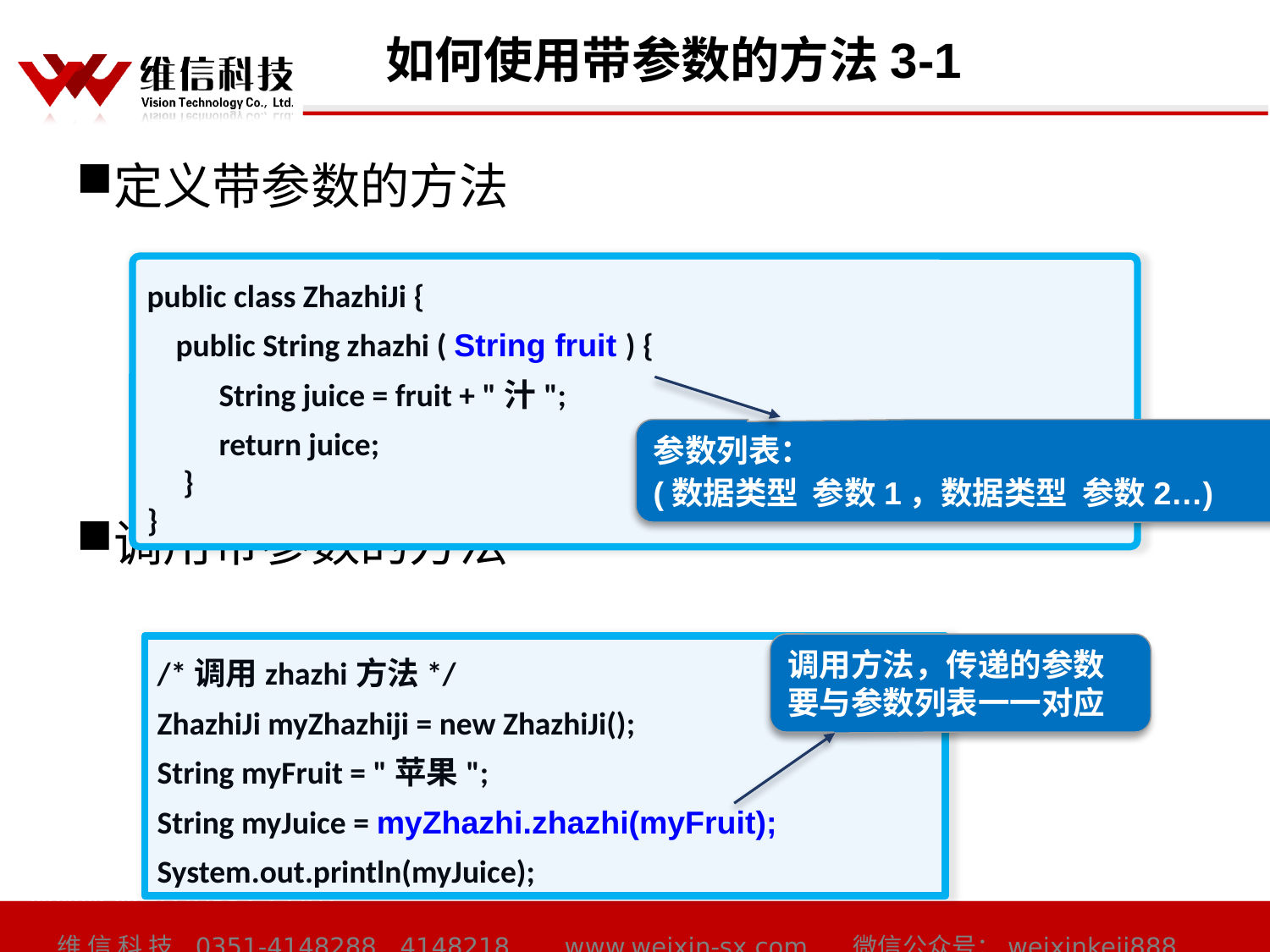

# 如何使用带参数的方法3-1
定义带参数的方法

调用带参数的方法
public class ZhazhiJi {
    public String zhazhi ( String fruit ) {
          String juice = fruit + "汁";
          return juice;
     }
}

参数列表：
(数据类型  参数1，数据类型  参数2…)
调用方法，传递的参数要与参数列表一一对应
/*调用zhazhi方法*/
ZhazhiJi myZhazhiji = new ZhazhiJi();
String myFruit = "苹果";
String myJuice = myZhazhi.zhazhi(myFruit);
System.out.println(myJuice);